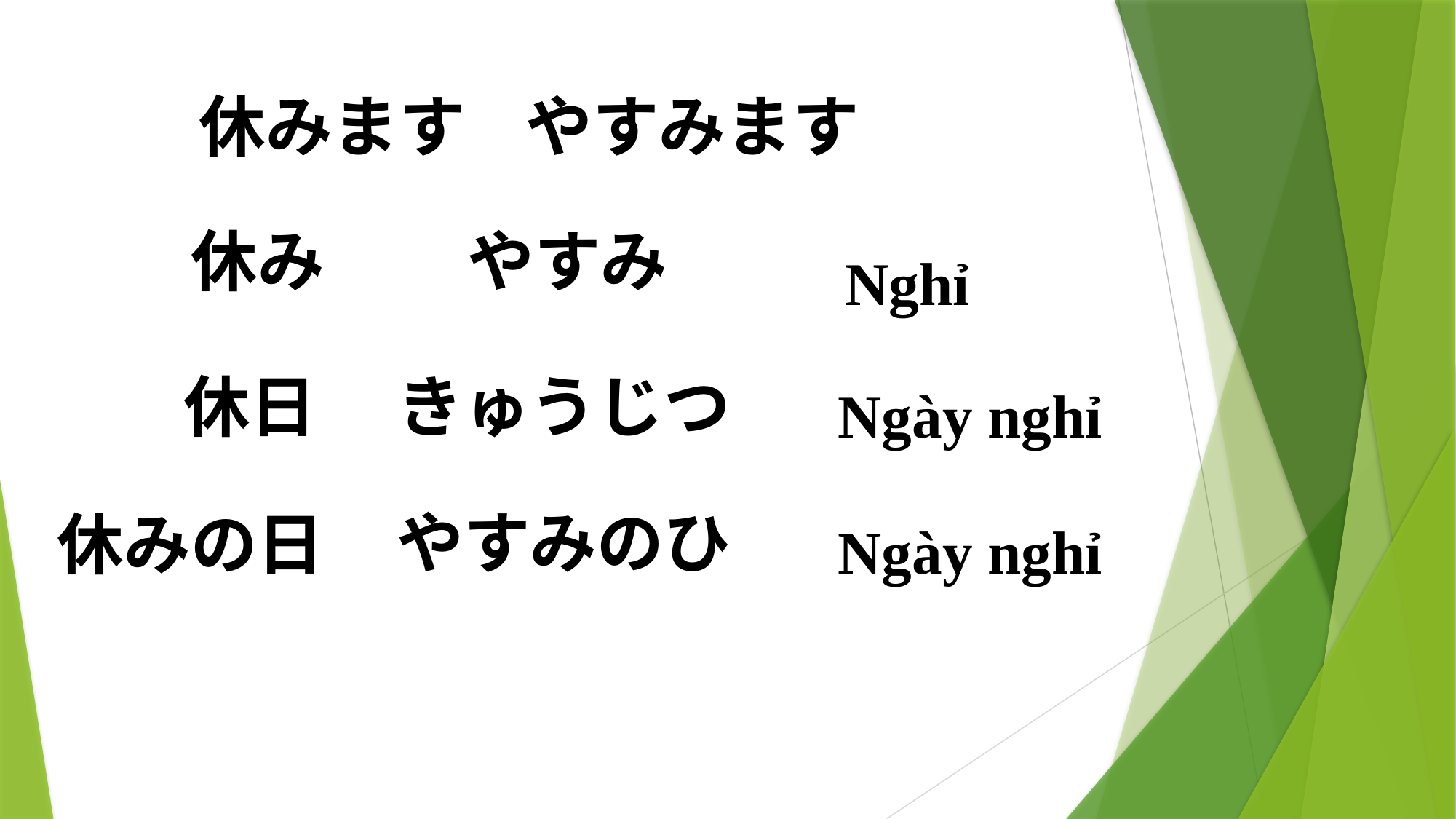

休みます
やすみます
Nghỉ
休み
やすみ
Ngày nghỉ
休日
きゅうじつ
Ngày nghỉ
やすみのひ
休みの日